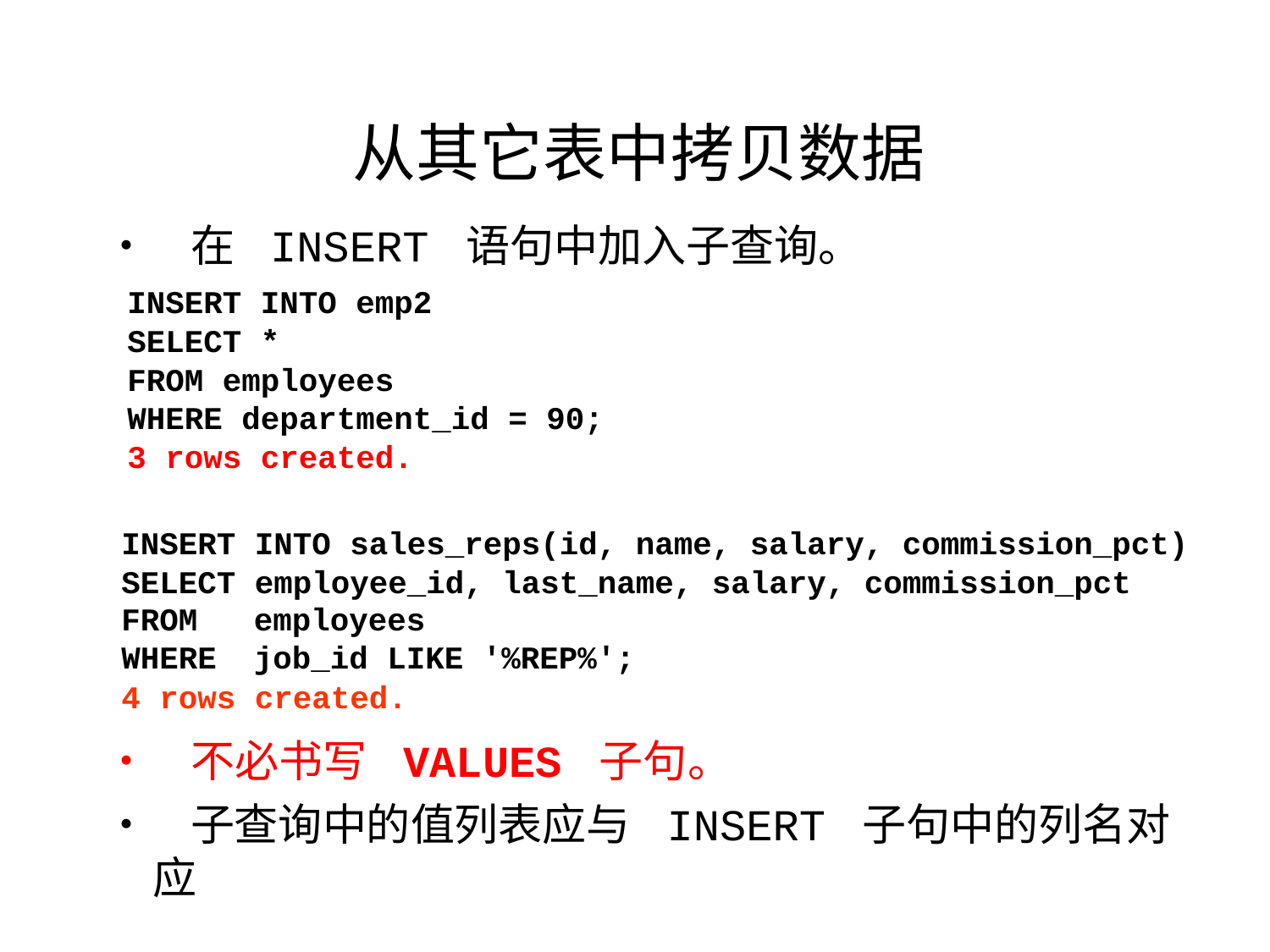

从其它表中拷贝数据
• 在 INSERT 语句中加入子查询。
INSERT INTO emp2
SELECT *
FROM employees
WHERE department_id = 90;
3 rows created.
INSERT INTO sales_reps(id, name, salary, commission_pct)
SELECT employee_id, last_name, salary, commission_pct
FROM
employees
WHERE job_id LIKE '%REP%';
4 rows created.
• 不必书写 VALUES 子句。
• 子查询中的值列表应与 INSERT 子句中的列名对
应